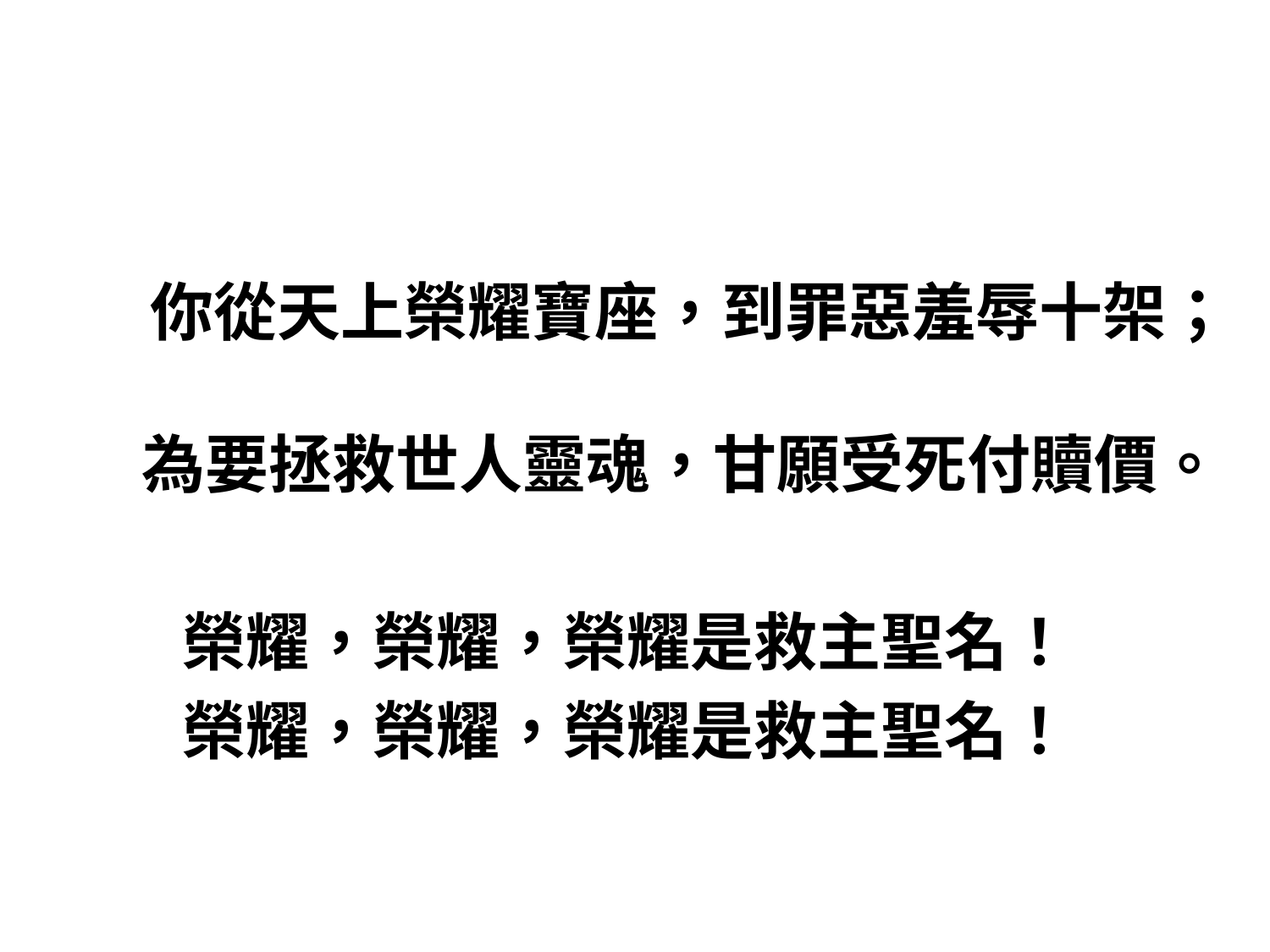

#
    你從天上榮耀寶座，到罪惡羞辱十架；
為要拯救世人靈魂，甘願受死付贖價。

榮耀，榮耀，榮耀是救主聖名！
榮耀，榮耀，榮耀是救主聖名！